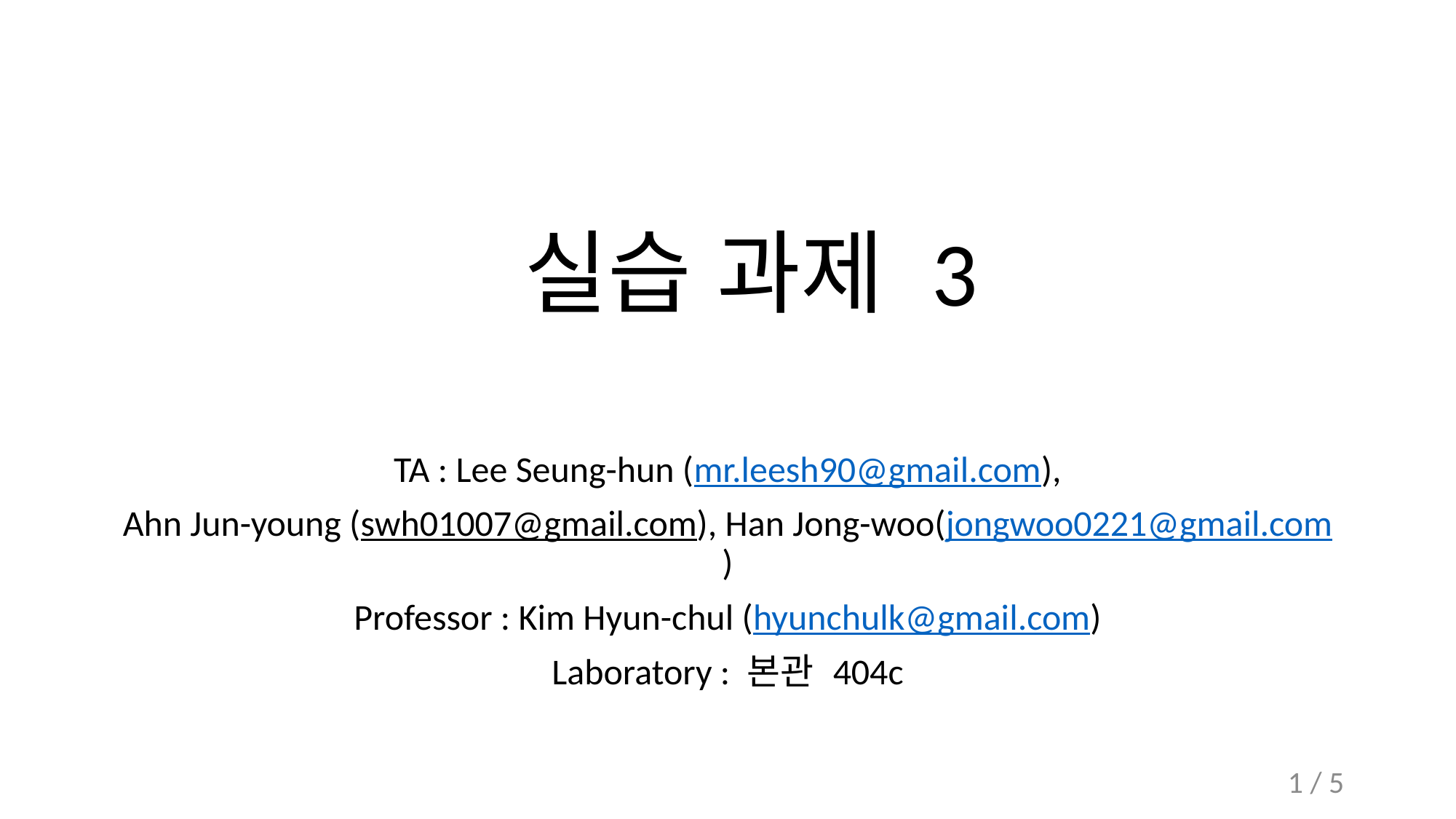

# 실습 과제 3
TA : Lee Seung-hun (mr.leesh90@gmail.com),
Ahn Jun-young (swh01007@gmail.com), Han Jong-woo(jongwoo0221@gmail.com)
Professor : Kim Hyun-chul (hyunchulk@gmail.com)
Laboratory : 본관 404c
1 / 5